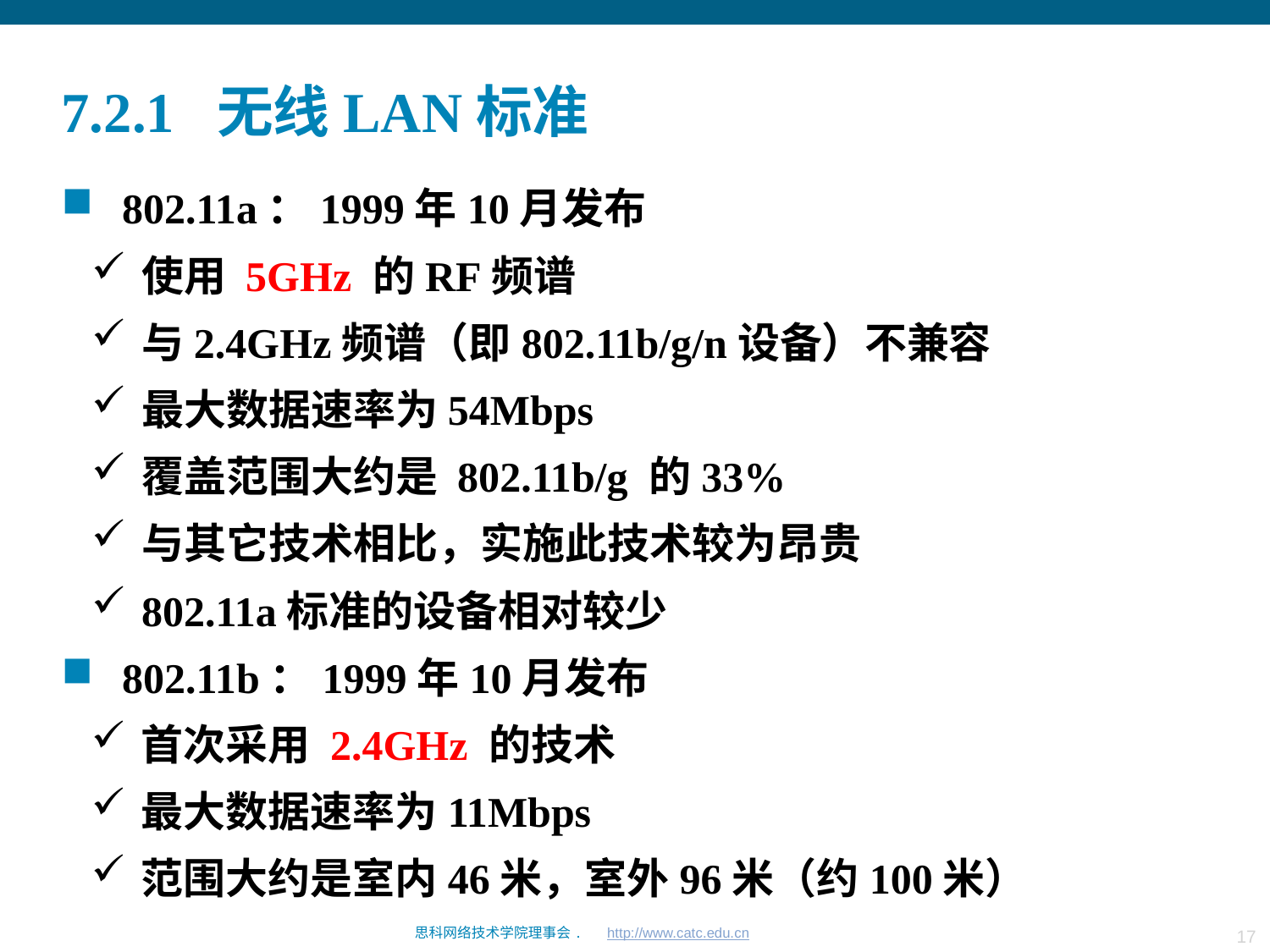

# 7.2.1  无线LAN标准
 802.11a：1999年10月发布
使用 5GHz 的RF频谱
与2.4GHz频谱（即802.11b/g/n设备）不兼容
最大数据速率为54Mbps
覆盖范围大约是 802.11b/g 的33%
与其它技术相比，实施此技术较为昂贵
802.11a标准的设备相对较少
 802.11b：1999年10月发布
首次采用 2.4GHz 的技术
最大数据速率为11Mbps
范围大约是室内46米，室外96米（约100米）